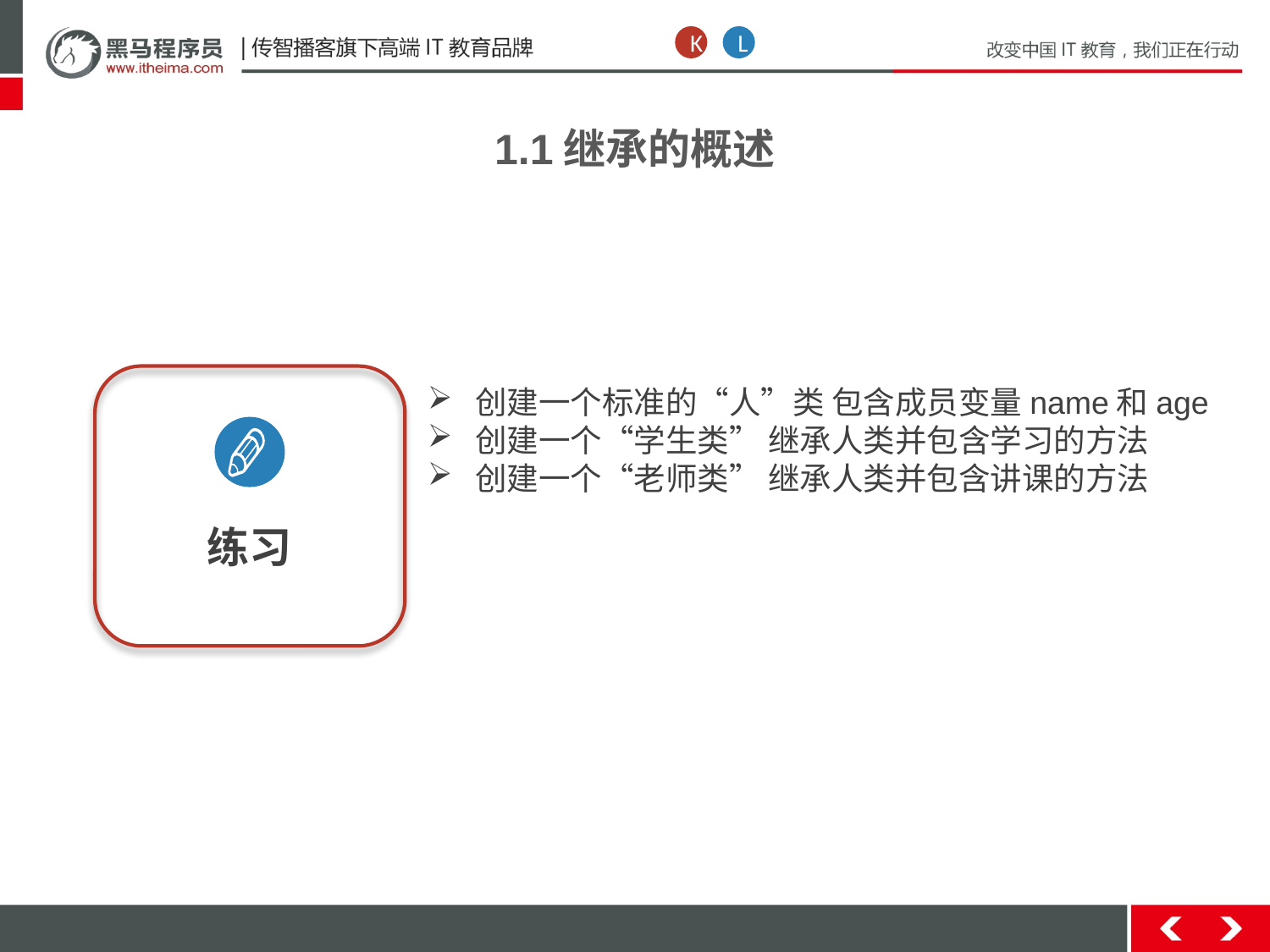

K
L
1.1继承的概述

练习
创建一个标准的“人”类 包含成员变量name和age
创建一个“学生类” 继承人类并包含学习的方法
创建一个“老师类” 继承人类并包含讲课的方法